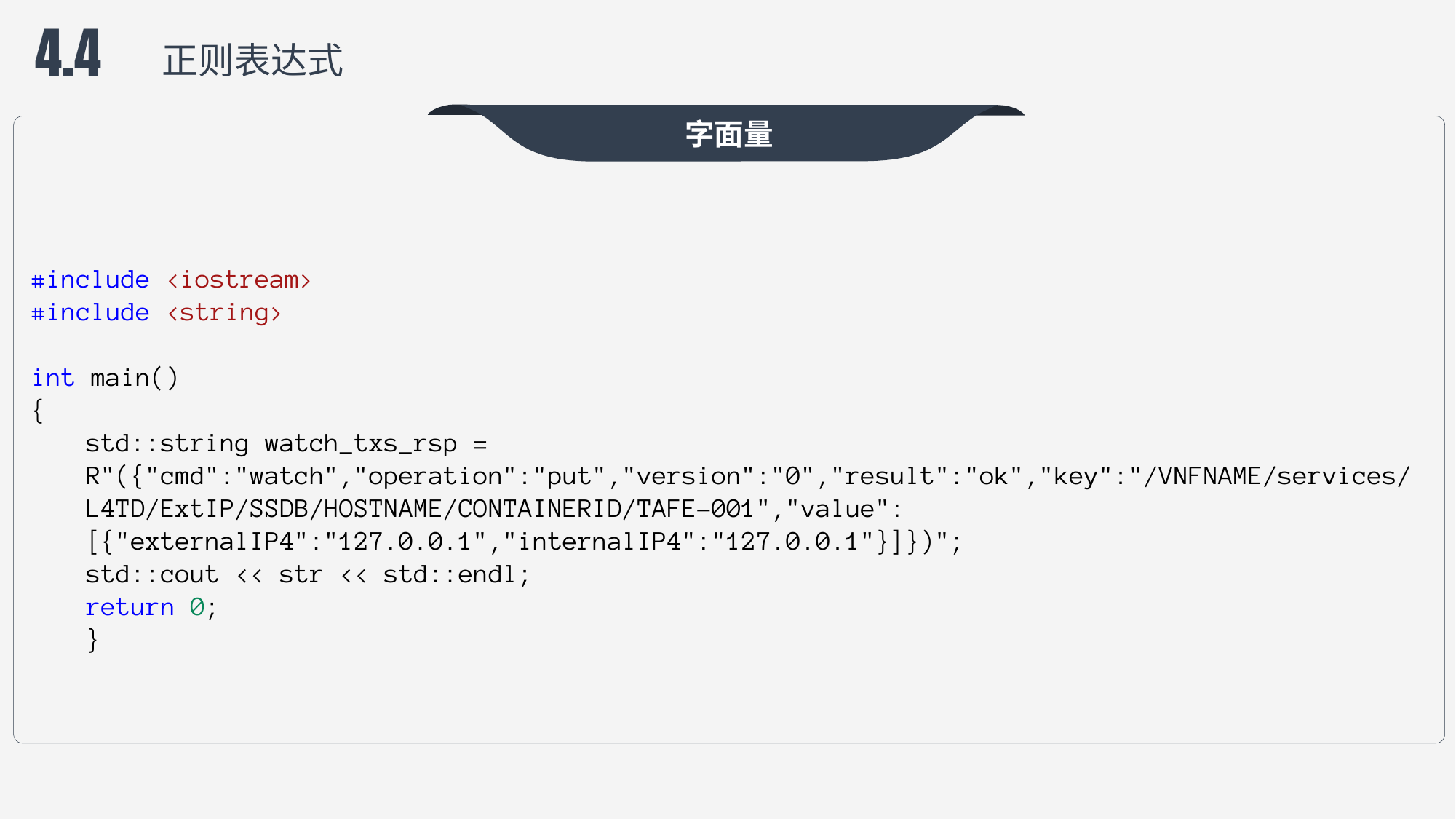

4.4
正则表达式

字面量

#include <iostream>
#include <string>
int main()
{
std::string watch_txs_rsp = R"({"cmd":"watch","operation":"put","version":"0","result":"ok","key":"/VNFNAME/services/L4TD/ExtIP/SSDB/HOSTNAME/CONTAINERID/TAFE-001","value":[{"externalIP4":"127.0.0.1","internalIP4":"127.0.0.1"}]})";
std::cout << str << std::endl;
return 0;
}